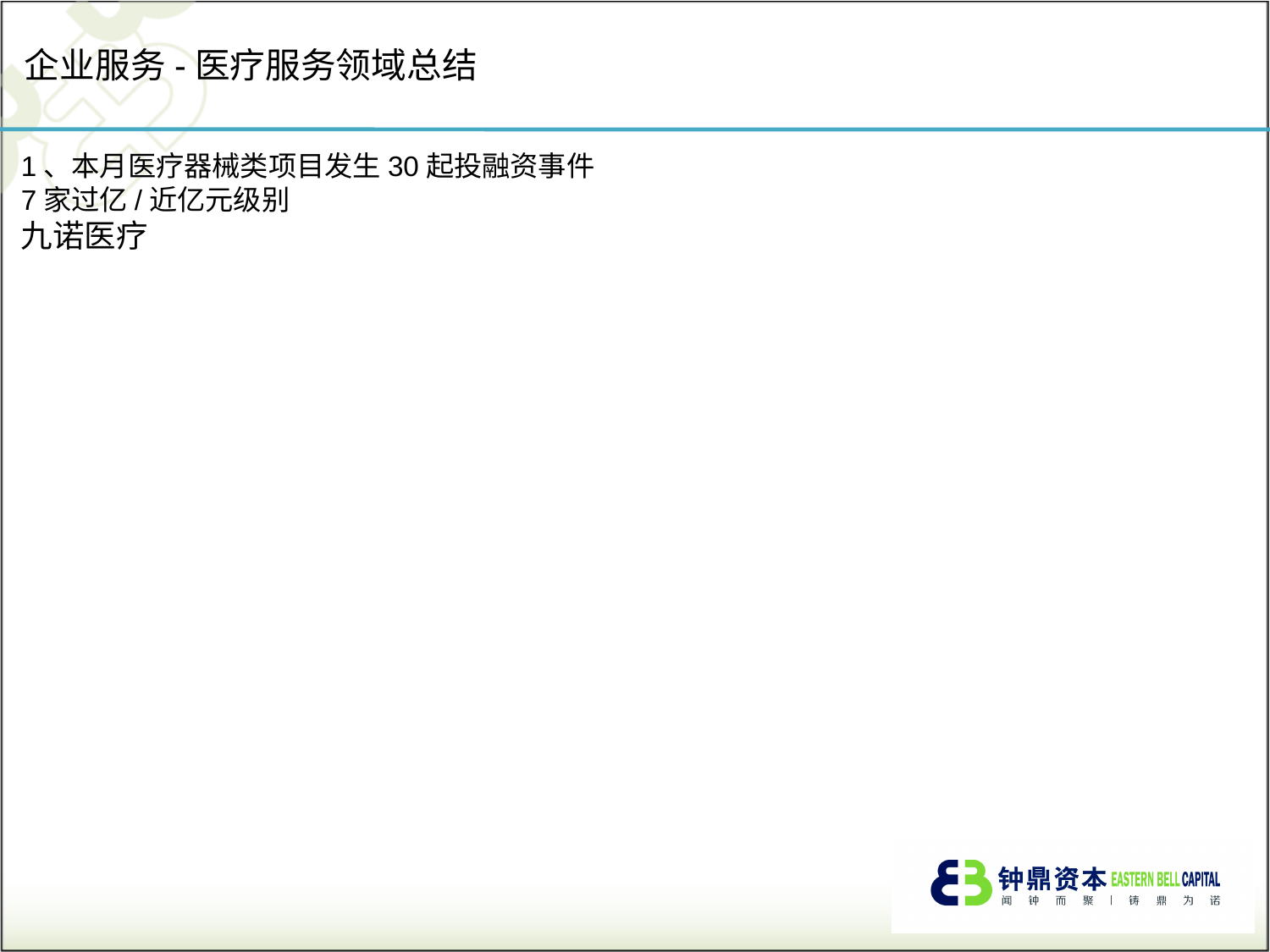

企业服务-医疗服务领域总结
1、本月医疗器械类项目发生30起投融资事件
7家过亿/近亿元级别
九诺医疗